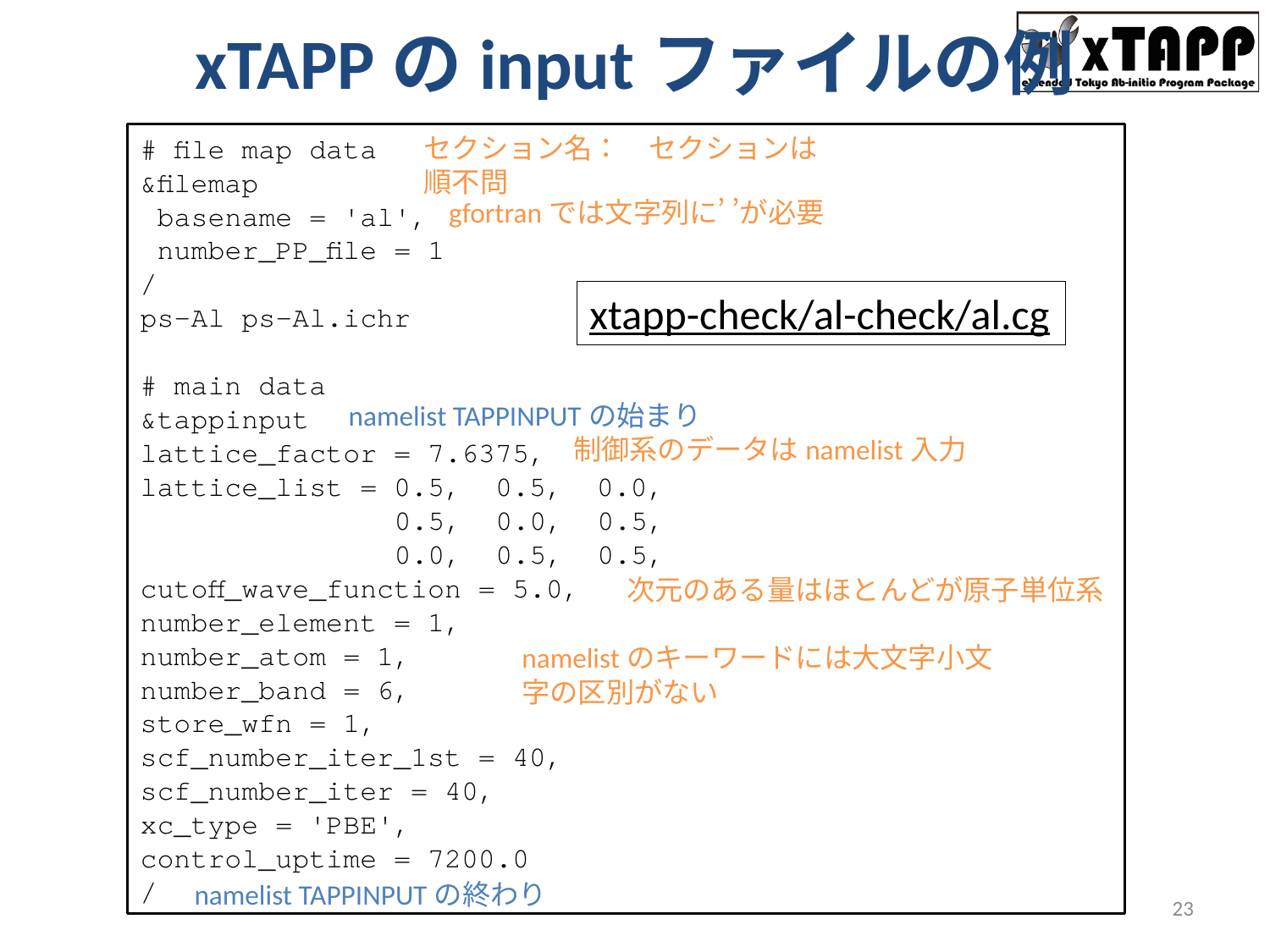

# xTAPPのinputファイルの例
# file map data
&filemap
 basename = 'al',
 number_PP_file = 1
/
ps-Al ps-Al.ichr

# main data
&tappinput
lattice_factor = 7.6375,
lattice_list = 0.5,  0.5,  0.0,
               0.5,  0.0,  0.5,
               0.0,  0.5,  0.5,
cutoff_wave_function = 5.0,
number_element = 1,
number_atom = 1,
number_band = 6,
store_wfn = 1,
scf_number_iter_1st = 40,
scf_number_iter = 40,
xc_type = 'PBE',
control_uptime = 7200.0
/
セクション名：　セクションは順不問
gfortranでは文字列に’ ’が必要
xtapp-check/al-check/al.cg
namelist TAPPINPUTの始まり
制御系のデータはnamelist入力
次元のある量はほとんどが原子単位系
namelistのキーワードには大文字小文字の区別がない
namelist TAPPINPUTの終わり
23